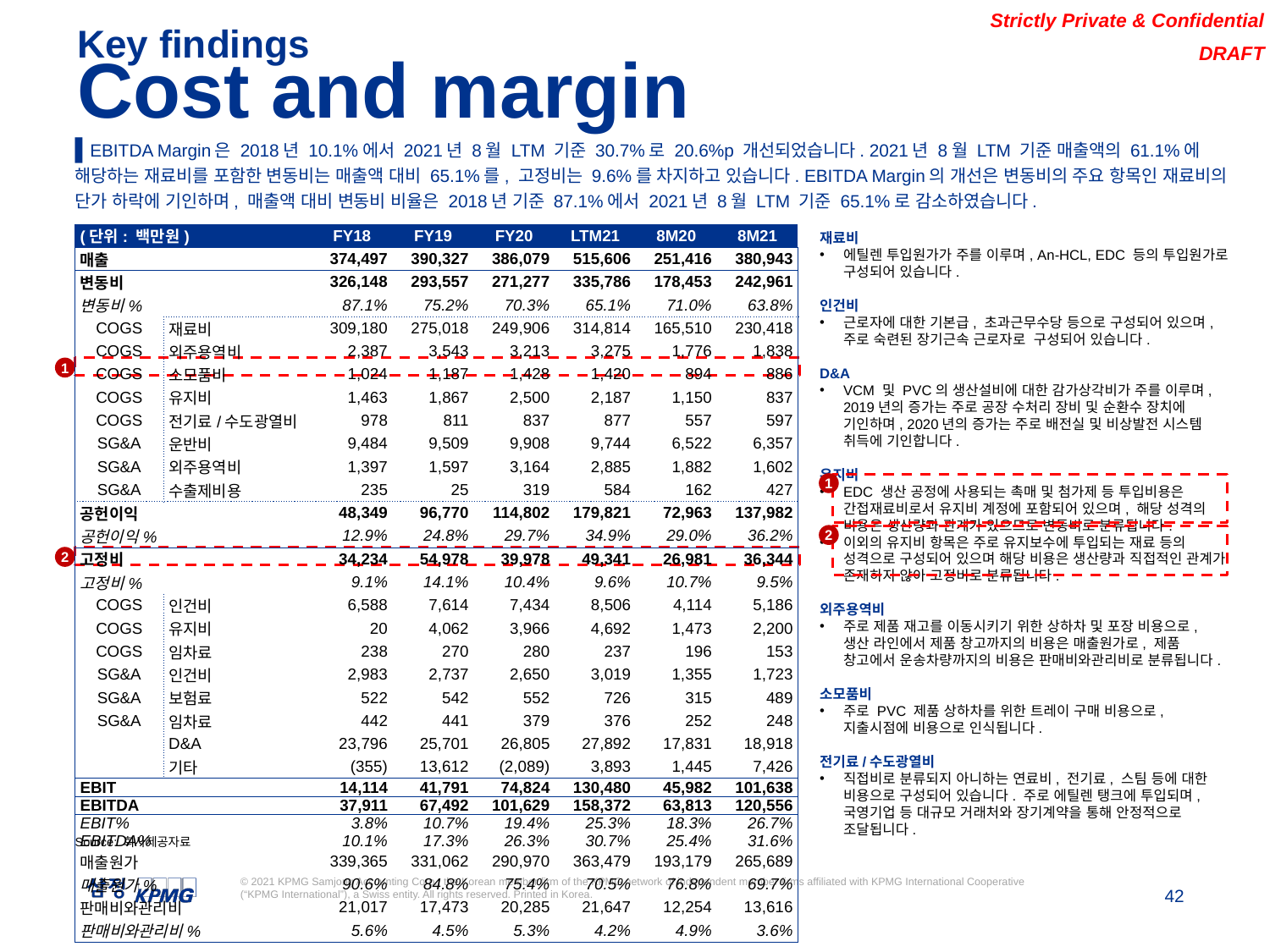

Key findings
Cost and margin
▌EBITDA Margin은 2018년 10.1%에서 2021년 8월 LTM 기준 30.7%로 20.6%p 개선되었습니다. 2021년 8월 LTM 기준 매출액의 61.1%에 해당하는 재료비를 포함한 변동비는 매출액 대비 65.1%를, 고정비는 9.6%를 차지하고 있습니다. EBITDA Margin의 개선은 변동비의 주요 항목인 재료비의 단가 하락에 기인하며, 매출액 대비 변동비 비율은 2018년 기준 87.1%에서 2021년 8월 LTM 기준 65.1%로 감소하였습니다.
| (단위: 백만원) |  | FY18 | FY19 | FY20 | LTM21 | 8M20 | 8M21 |
| --- | --- | --- | --- | --- | --- | --- | --- |
| 매출 |  | 374,497 | 390,327 | 386,079 | 515,606 | 251,416 | 380,943 |
| 변동비 |  | 326,148 | 293,557 | 271,277 | 335,786 | 178,453 | 242,961 |
| 변동비% |  | 87.1% | 75.2% | 70.3% | 65.1% | 71.0% | 63.8% |
| COGS | 재료비 | 309,180 | 275,018 | 249,906 | 314,814 | 165,510 | 230,418 |
| COGS | 외주용역비 | 2,387 | 3,543 | 3,213 | 3,275 | 1,776 | 1,838 |
| COGS | 소모품비 | 1,024 | 1,187 | 1,428 | 1,420 | 894 | 886 |
| COGS | 유지비 | 1,463 | 1,867 | 2,500 | 2,187 | 1,150 | 837 |
| COGS | 전기료/수도광열비 | 978 | 811 | 837 | 877 | 557 | 597 |
| SG&A | 운반비 | 9,484 | 9,509 | 9,908 | 9,744 | 6,522 | 6,357 |
| SG&A | 외주용역비 | 1,397 | 1,597 | 3,164 | 2,885 | 1,882 | 1,602 |
| SG&A | 수출제비용 | 235 | 25 | 319 | 584 | 162 | 427 |
| 공헌이익 |  | 48,349 | 96,770 | 114,802 | 179,821 | 72,963 | 137,982 |
| 공헌이익% |  | 12.9% | 24.8% | 29.7% | 34.9% | 29.0% | 36.2% |
| 고정비 |  | 34,234 | 54,978 | 39,978 | 49,341 | 26,981 | 36,344 |
| 고정비% |  | 9.1% | 14.1% | 10.4% | 9.6% | 10.7% | 9.5% |
| COGS | 인건비 | 6,588 | 7,614 | 7,434 | 8,506 | 4,114 | 5,186 |
| COGS | 유지비 | 20 | 4,062 | 3,966 | 4,692 | 1,473 | 2,200 |
| COGS | 임차료 | 238 | 270 | 280 | 237 | 196 | 153 |
| SG&A | 인건비 | 2,983 | 2,737 | 2,650 | 3,019 | 1,355 | 1,723 |
| SG&A | 보험료 | 522 | 542 | 552 | 726 | 315 | 489 |
| SG&A | 임차료 | 442 | 441 | 379 | 376 | 252 | 248 |
|  | D&A | 23,796 | 25,701 | 26,805 | 27,892 | 17,831 | 18,918 |
|  | 기타 | (355) | 13,612 | (2,089) | 3,893 | 1,445 | 7,426 |
| EBIT |  | 14,114 | 41,791 | 74,824 | 130,480 | 45,982 | 101,638 |
| EBITDA |  | 37,911 | 67,492 | 101,629 | 158,372 | 63,813 | 120,556 |
| EBIT% |  | 3.8% | 10.7% | 19.4% | 25.3% | 18.3% | 26.7% |
| EBITDA% |  | 10.1% | 17.3% | 26.3% | 30.7% | 25.4% | 31.6% |
| 매출원가 |  | 339,365 | 331,062 | 290,970 | 363,479 | 193,179 | 265,689 |
| 매출원가% |  | 90.6% | 84.8% | 75.4% | 70.5% | 76.8% | 69.7% |
| 판매비와관리비 |  | 21,017 | 17,473 | 20,285 | 21,647 | 12,254 | 13,616 |
| 판매비와관리비% |  | 5.6% | 4.5% | 5.3% | 4.2% | 4.9% | 3.6% |
재료비
에틸렌 투입원가가 주를 이루며, An-HCL, EDC 등의 투입원가로 구성되어 있습니다.

인건비
근로자에 대한 기본급, 초과근무수당 등으로 구성되어 있으며,  주로 숙련된 장기근속 근로자로  구성되어 있습니다.

D&A
VCM 및 PVC의 생산설비에 대한 감가상각비가 주를 이루며, 2019년의 증가는 주로 공장 수처리 장비 및 순환수 장치에 기인하며, 2020년의 증가는 주로 배전실 및 비상발전 시스템 취득에 기인합니다.

유지비
EDC 생산 공정에 사용되는 촉매 및 첨가제 등 투입비용은 간접재료비로서 유지비 계정에 포함되어 있으며, 해당 성격의 비용은 생산량과 관계가 있으므로 변동비로 분류됩니다.
이외의 유지비 항목은 주로 유지보수에 투입되는 재료 등의 성격으로 구성되어 있으며 해당 비용은 생산량과 직접적인 관계가 존재하지 않아 고정비로 분류됩니다.

외주용역비
주로 제품 재고를 이동시키기 위한 상하차 및 포장 비용으로, 생산 라인에서 제품 창고까지의 비용은 매출원가로, 제품 창고에서 운송차량까지의 비용은 판매비와관리비로 분류됩니다.

소모품비
주로 PVC 제품 상하차를 위한 트레이 구매 비용으로, 지출시점에 비용으로 인식됩니다.

전기료/수도광열비
직접비로 분류되지 아니하는 연료비, 전기료, 스팀 등에 대한 비용으로 구성되어 있습니다. 주로 에틸렌 탱크에 투입되며, 국영기업 등 대규모 거래처와 장기계약을 통해 안정적으로 조달됩니다.

1
1

2

2
Source: 회사제공자료